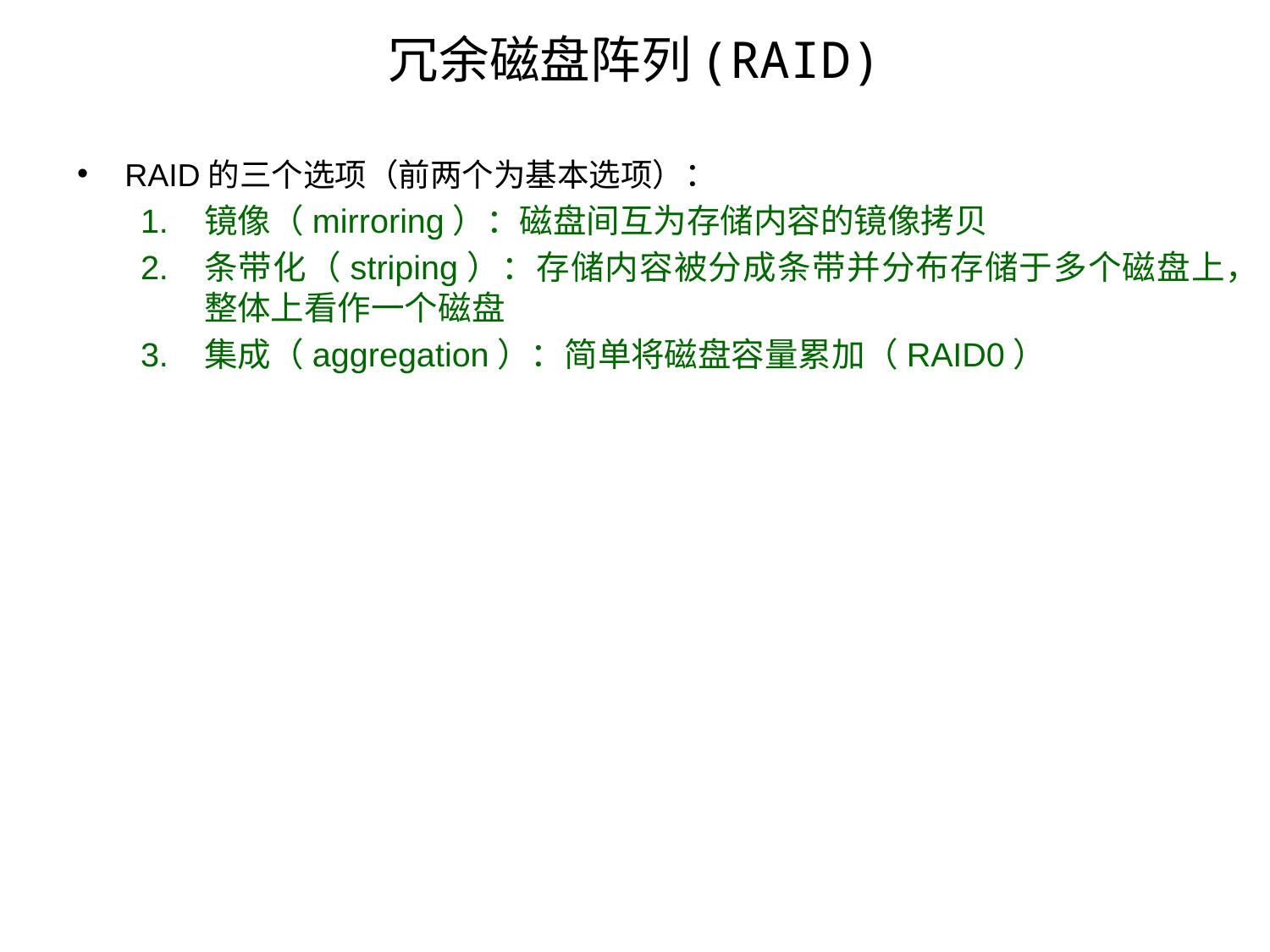

# 冗余磁盘阵列(RAID)
RAID的三个选项（前两个为基本选项）：
镜像（mirroring）：磁盘间互为存储内容的镜像拷贝
条带化（striping）：存储内容被分成条带并分布存储于多个磁盘上，整体上看作一个磁盘
集成（aggregation）：简单将磁盘容量累加（RAID0）